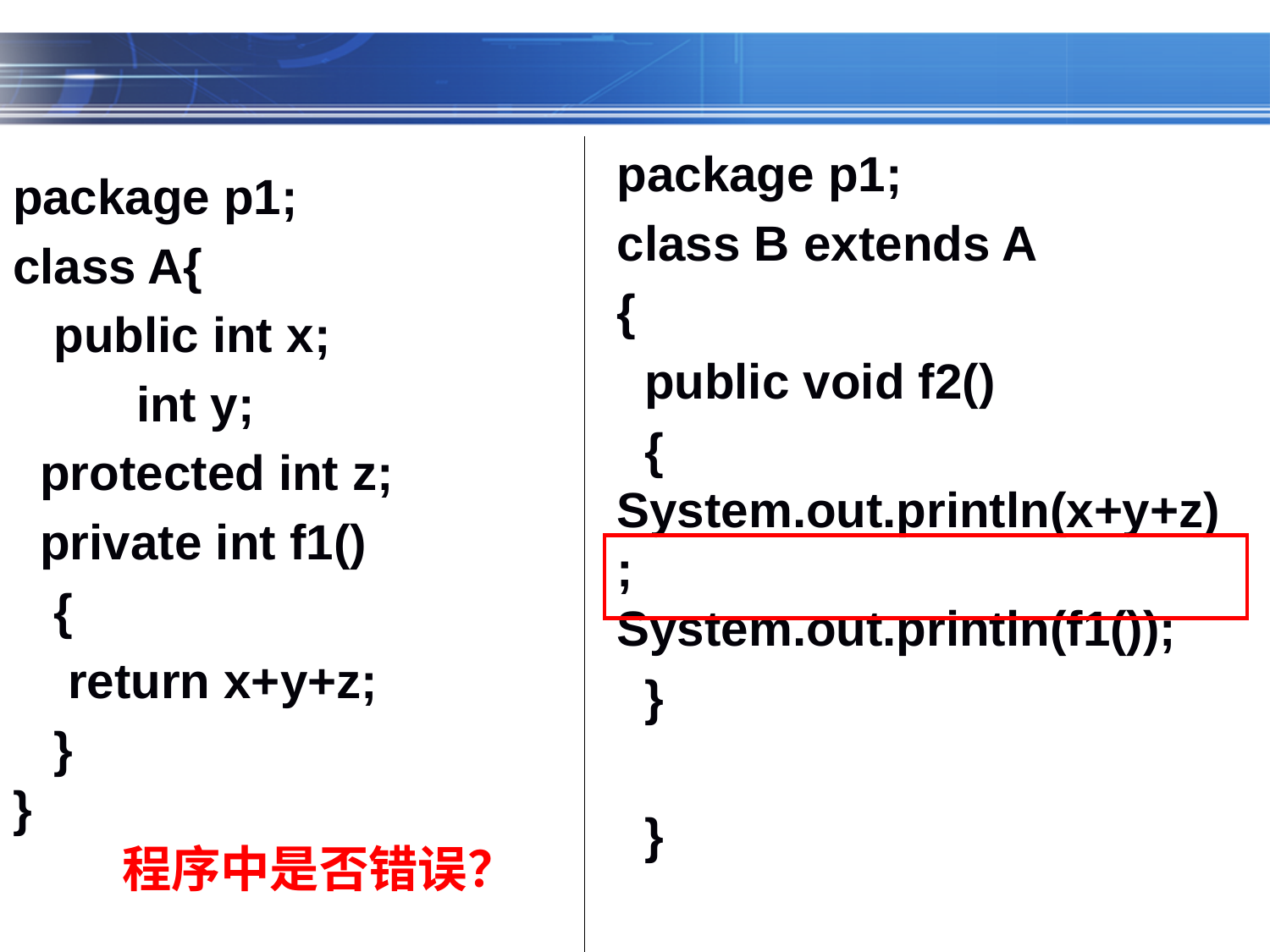

package p1;
class B extends A
{
  public void f2()
  {
System.out.println(x+y+z);
System.out.println(f1());
  }

  }

package p1;
class A{
   public int x;
         int y;
  protected int z;
  private int f1()
   {
    return x+y+z;
   }
}

程序中是否错误？